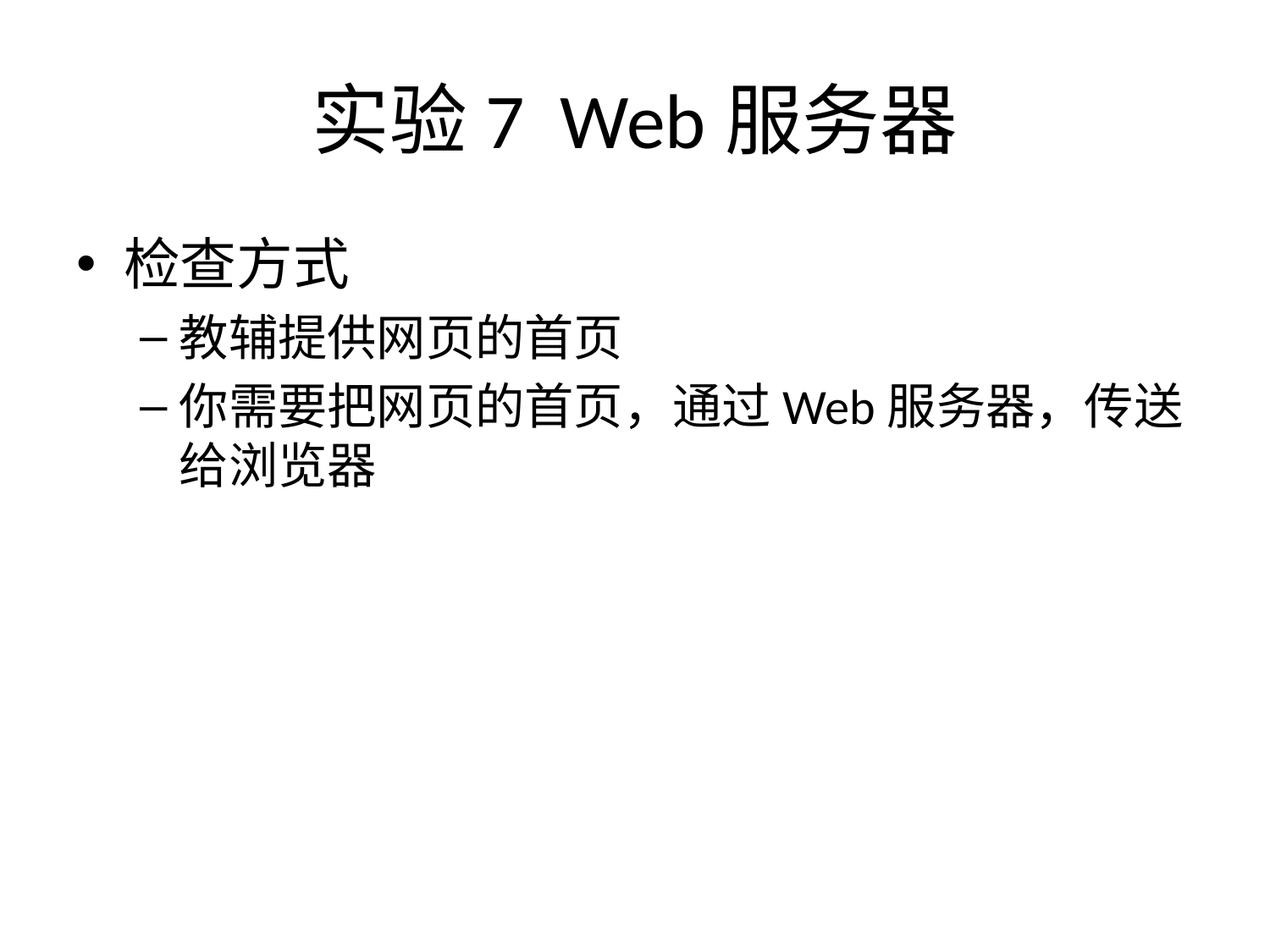

# 实验7  Web服务器
检查方式
教辅提供网页的首页
你需要把网页的首页，通过Web服务器，传送给浏览器